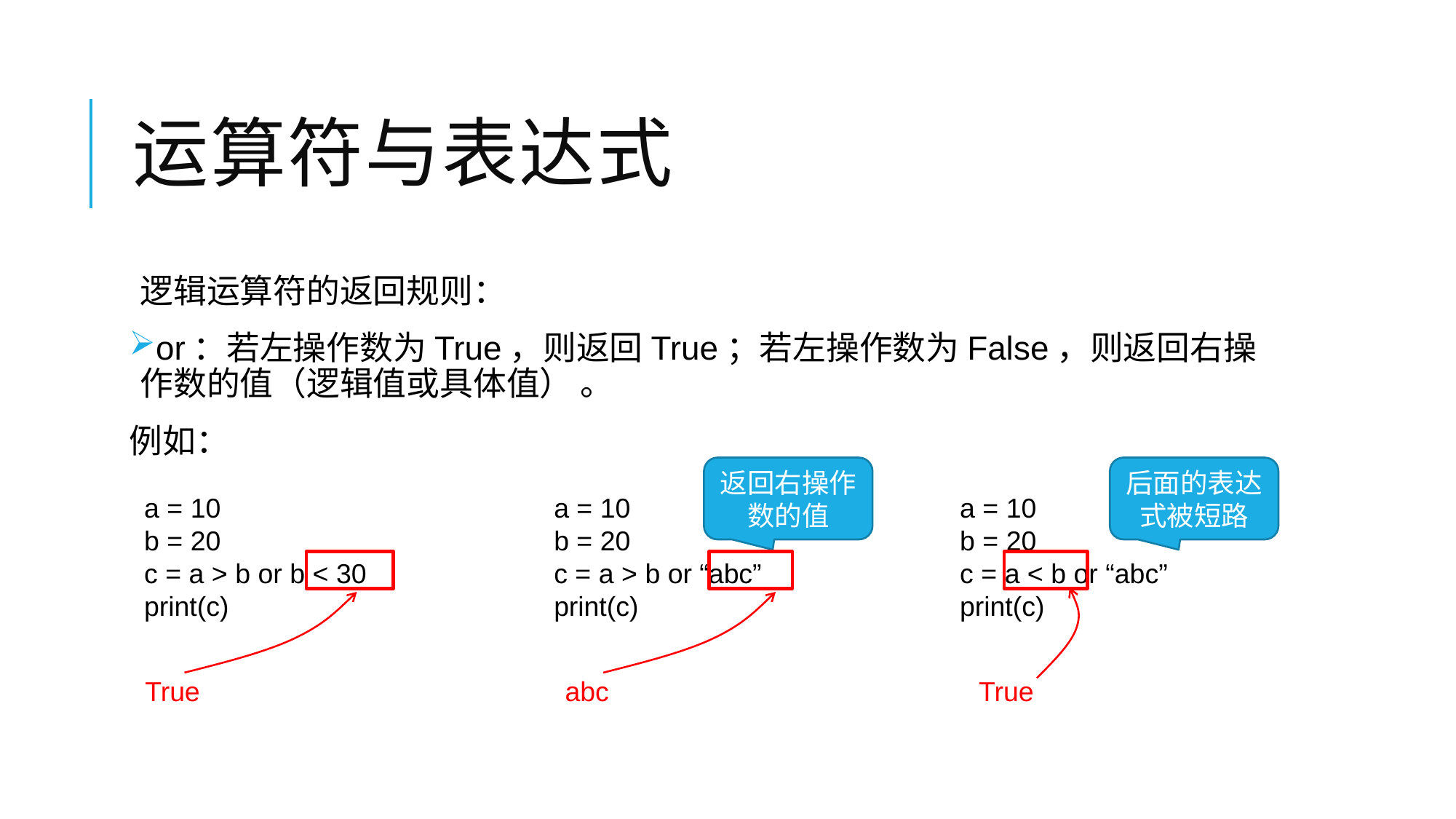

# 运算符与表达式
逻辑运算符的返回规则：
or：若左操作数为True，则返回True；若左操作数为False，则返回右操作数的值（逻辑值或具体值） 。
例如：
返回右操作数的值
后面的表达式被短路
a = 10
b = 20
c = a > b or b < 30
print(c)
a = 10
b = 20
c = a > b or “abc”
print(c)
a = 10
b = 20
c = a < b or “abc”
print(c)

True
abc
True